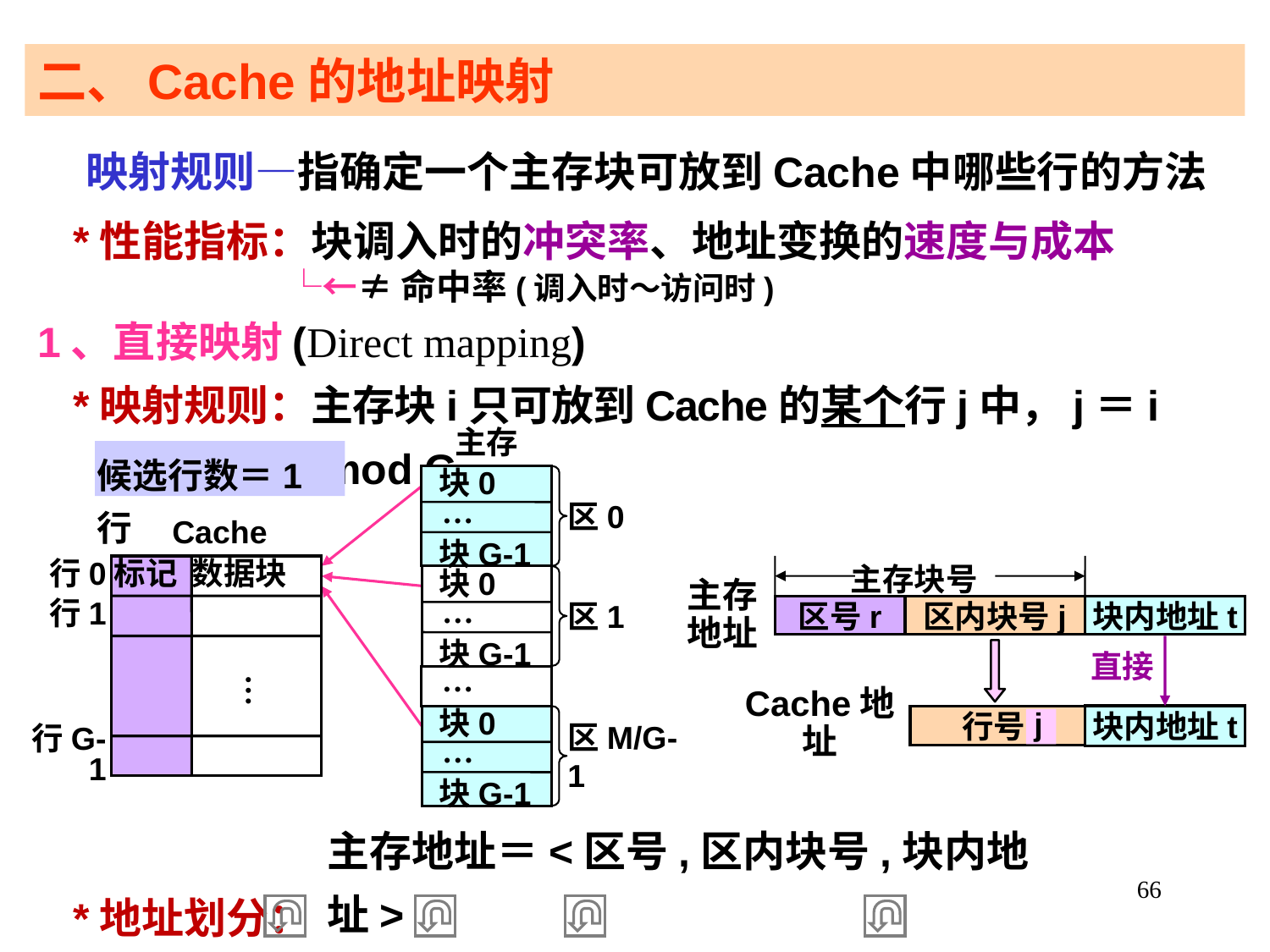

二、Cache的地址映射
    映射规则—指确定一个主存块可放到Cache中哪些行的方法
   *性能指标：块调入时的冲突率、地址变换的速度与成本
                               └←≠命中率(调入时～访问时)
1、直接映射(Direct mapping)
   *映射规则：主存块i只可放到Cache的某个行j中，j＝i mod G

   *地址划分：
主存
候选行数＝1行
 块0
  …
 块G-1

区0

Cache

行0

标记  数据块

 块0
  …
 块G-1

行1

区1

…
  …
 块0
  …
 块G-1

行G-1

区M/G-1

主存块号

主存地址

区号r
区内块号j
块内地址t

直接
Cache地址
块内地址t
行号

j
主存地址＝<区号,区内块号,块内地址>
66